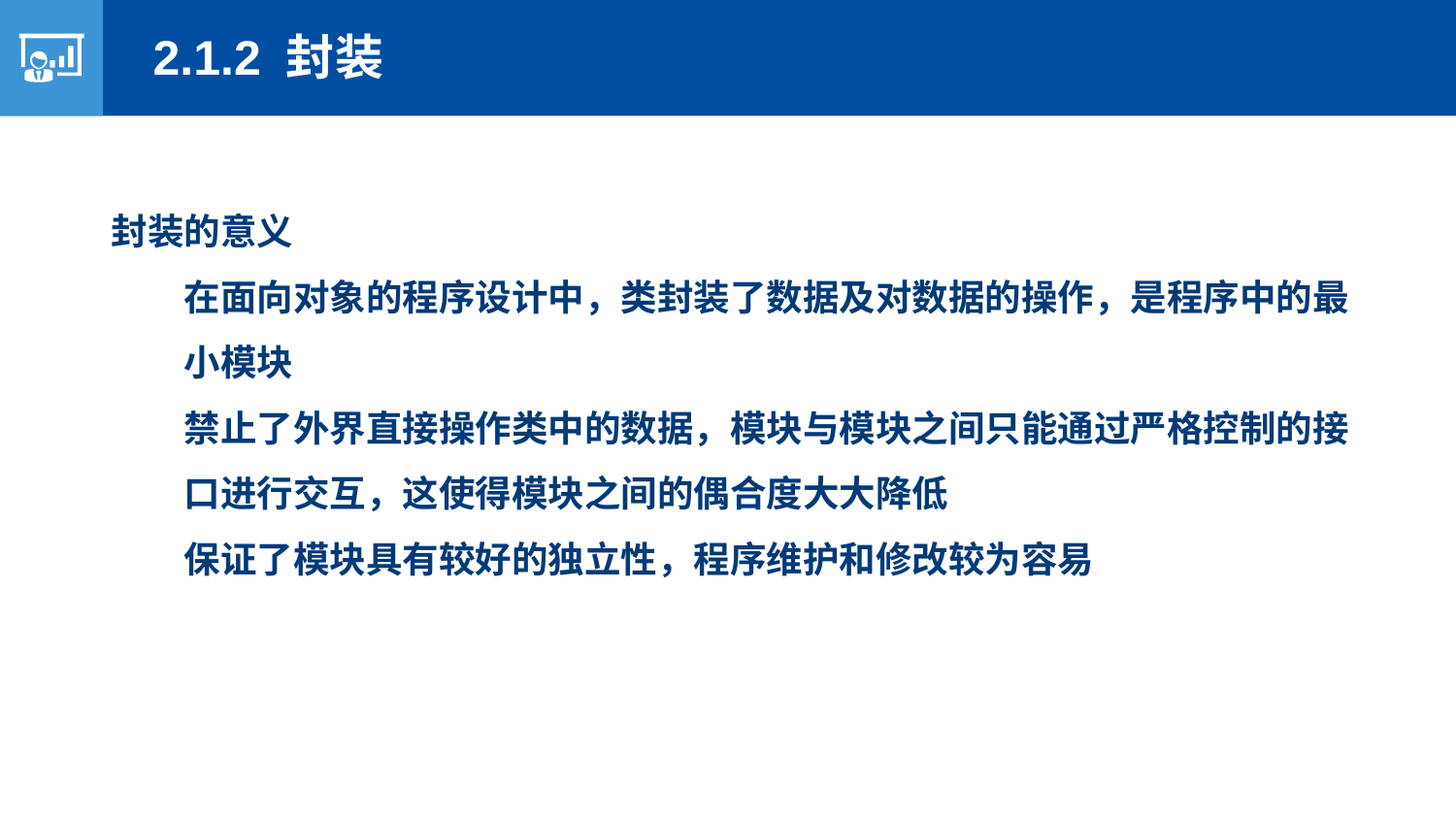

2.1.2 封装
封装的意义
在面向对象的程序设计中，类封装了数据及对数据的操作，是程序中的最小模块
禁止了外界直接操作类中的数据，模块与模块之间只能通过严格控制的接口进行交互，这使得模块之间的偶合度大大降低
保证了模块具有较好的独立性，程序维护和修改较为容易